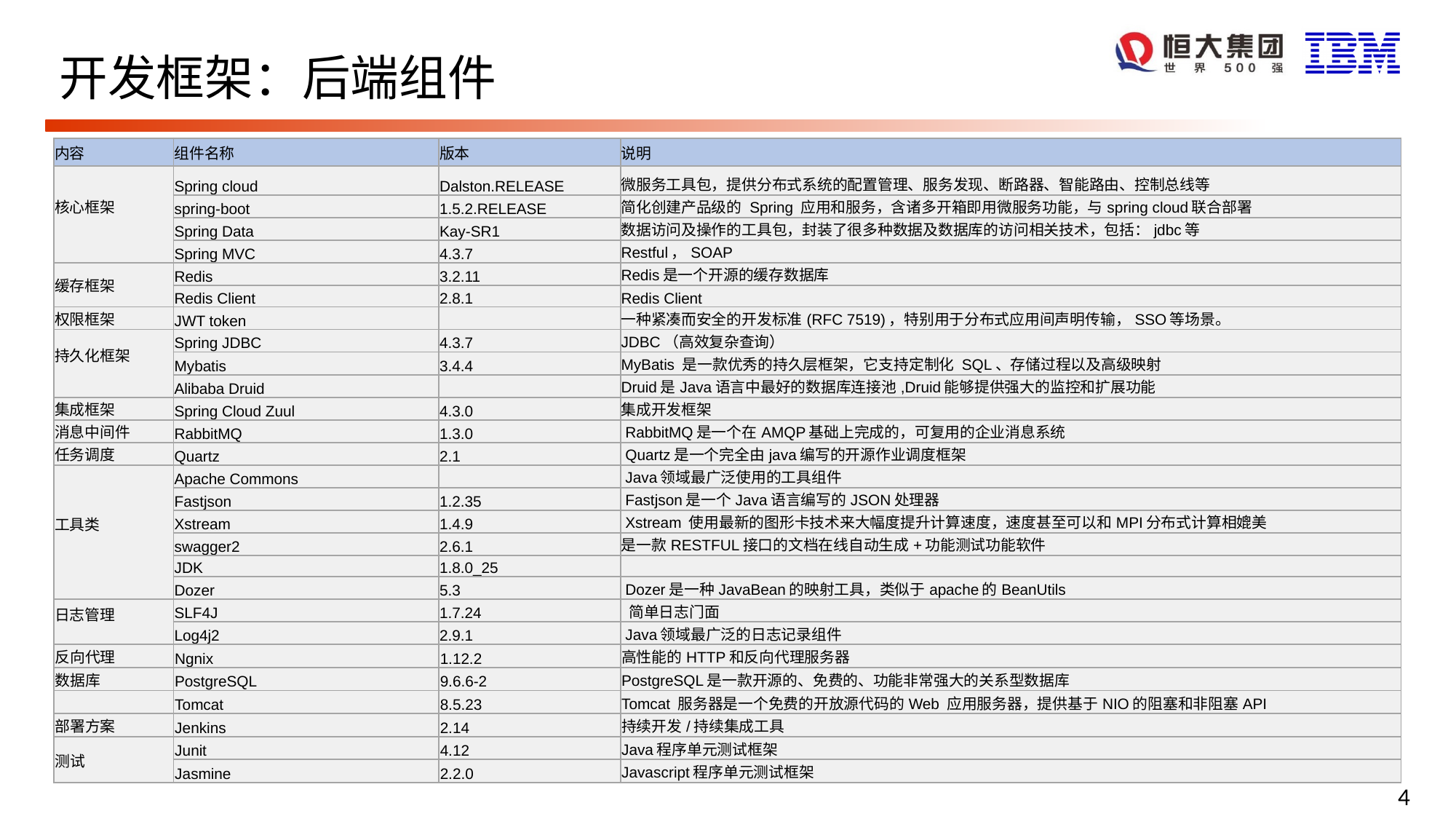

# 开发框架：后端组件
| 内容 | 组件名称 | 版本 | 说明 |
| --- | --- | --- | --- |
| 核心框架 | Spring cloud | Dalston.RELEASE | 微服务工具包，提供分布式系统的配置管理、服务发现、断路器、智能路由、控制总线等 |
|  | spring-boot | 1.5.2.RELEASE | 简化创建产品级的 Spring 应用和服务，含诸多开箱即用微服务功能，与spring cloud联合部署 |
|  | Spring Data | Kay-SR1 | 数据访问及操作的工具包，封装了很多种数据及数据库的访问相关技术，包括：jdbc等 |
|  | Spring MVC | 4.3.7 | Restful，SOAP |
| 缓存框架 | Redis | 3.2.11 | Redis是一个开源的缓存数据库 |
|  | Redis Client | 2.8.1 | Redis Client |
| 权限框架 | JWT token |  | 一种紧凑而安全的开发标准(RFC 7519)，特别用于分布式应用间声明传输，SSO等场景。 |
| 持久化框架 | Spring JDBC | 4.3.7 | JDBC（高效复杂查询） |
|  | Mybatis | 3.4.4 | MyBatis 是一款优秀的持久层框架，它支持定制化 SQL、存储过程以及高级映射 |
|  | Alibaba Druid |  | Druid是Java语言中最好的数据库连接池,Druid能够提供强大的监控和扩展功能 |
| 集成框架 | Spring Cloud Zuul | 4.3.0 | 集成开发框架 |
| 消息中间件 | RabbitMQ | 1.3.0 | RabbitMQ是一个在AMQP基础上完成的，可复用的企业消息系统 |
| 任务调度 | Quartz | 2.1 | Quartz是一个完全由java编写的开源作业调度框架 |
| 工具类 | Apache Commons |  | Java领域最广泛使用的工具组件 |
|  | Fastjson | 1.2.35 | Fastjson是一个Java语言编写的JSON处理器 |
|  | Xstream | 1.4.9 | Xstream 使用最新的图形卡技术来大幅度提升计算速度，速度甚至可以和MPI分布式计算相媲美 |
|  | swagger2 | 2.6.1 | 是一款RESTFUL接口的文档在线自动生成+功能测试功能软件 |
|  | JDK | 1.8.0\_25 |  |
|  | Dozer | 5.3 | Dozer是一种JavaBean的映射工具，类似于apache的BeanUtils |
| 日志管理 | SLF4J | 1.7.24 | 简单日志门面 |
|  | Log4j2 | 2.9.1 | Java领域最广泛的日志记录组件 |
| 反向代理 | Ngnix | 1.12.2 | 高性能的HTTP和反向代理服务器 |
| 数据库 | PostgreSQL | 9.6.6-2 | PostgreSQL是一款开源的、免费的、功能非常强大的关系型数据库 |
|  | Tomcat | 8.5.23 | Tomcat 服务器是一个免费的开放源代码的Web 应用服务器，提供基于NIO的阻塞和非阻塞API |
| 部署方案 | Jenkins | 2.14 | 持续开发/持续集成工具 |
| 测试 | Junit | 4.12 | Java程序单元测试框架 |
|  | Jasmine | 2.2.0 | Javascript程序单元测试框架 |